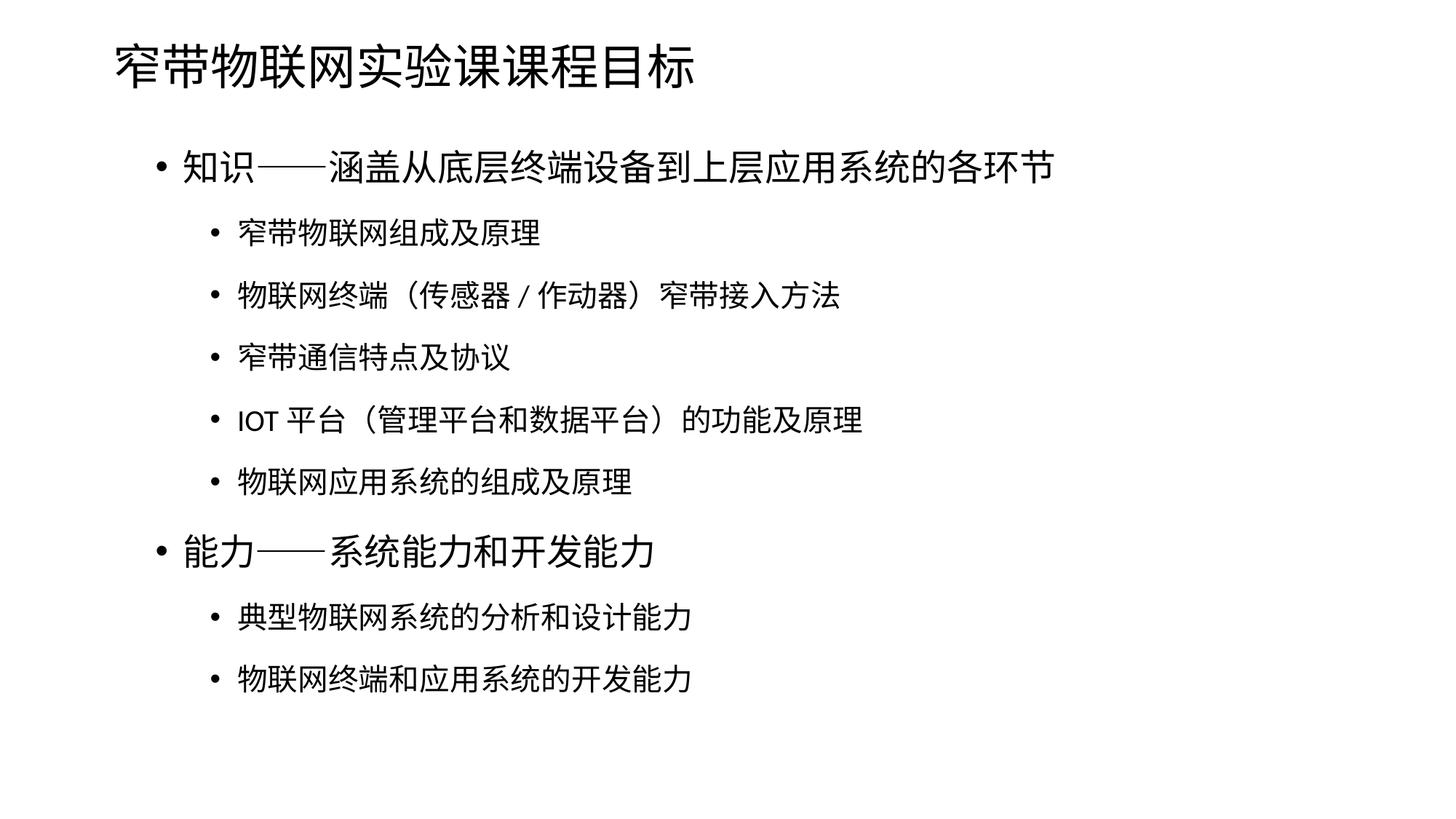

# 窄带物联网实验课课程目标
知识——涵盖从底层终端设备到上层应用系统的各环节
窄带物联网组成及原理
物联网终端（传感器/作动器）窄带接入方法
窄带通信特点及协议
IOT平台（管理平台和数据平台）的功能及原理
物联网应用系统的组成及原理
能力——系统能力和开发能力
典型物联网系统的分析和设计能力
物联网终端和应用系统的开发能力